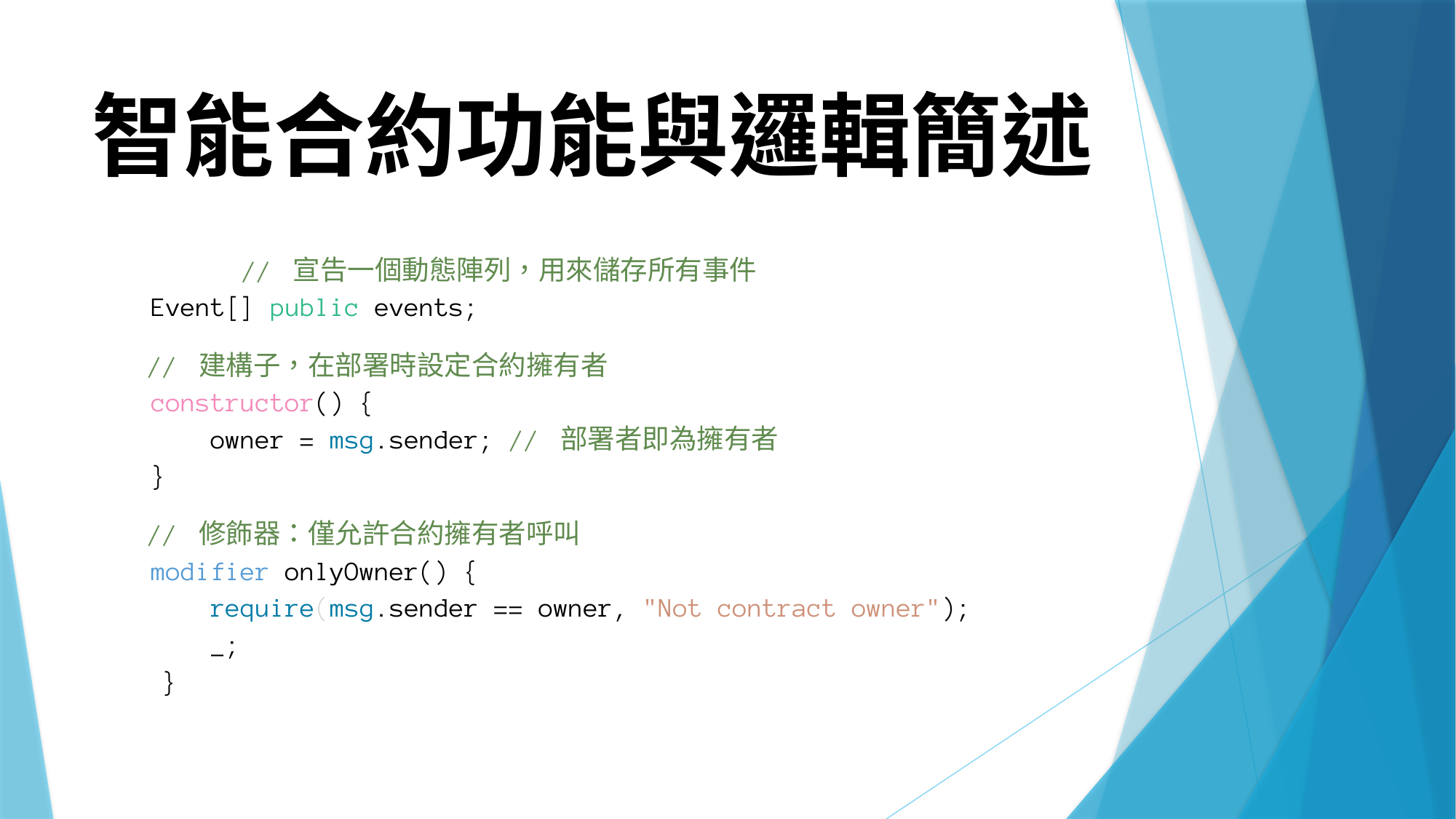

# 智能合約功能與邏輯簡述
		// 宣告一個動態陣列，用來儲存所有事件
    Event[] public events;
 // 建構子，在部署時設定合約擁有者
    constructor() {
        owner = msg.sender; // 部署者即為擁有者
    }
 // 修飾器：僅允許合約擁有者呼叫
    modifier onlyOwner() {
        require(msg.sender == owner, "Not contract owner");
        _;
	  }